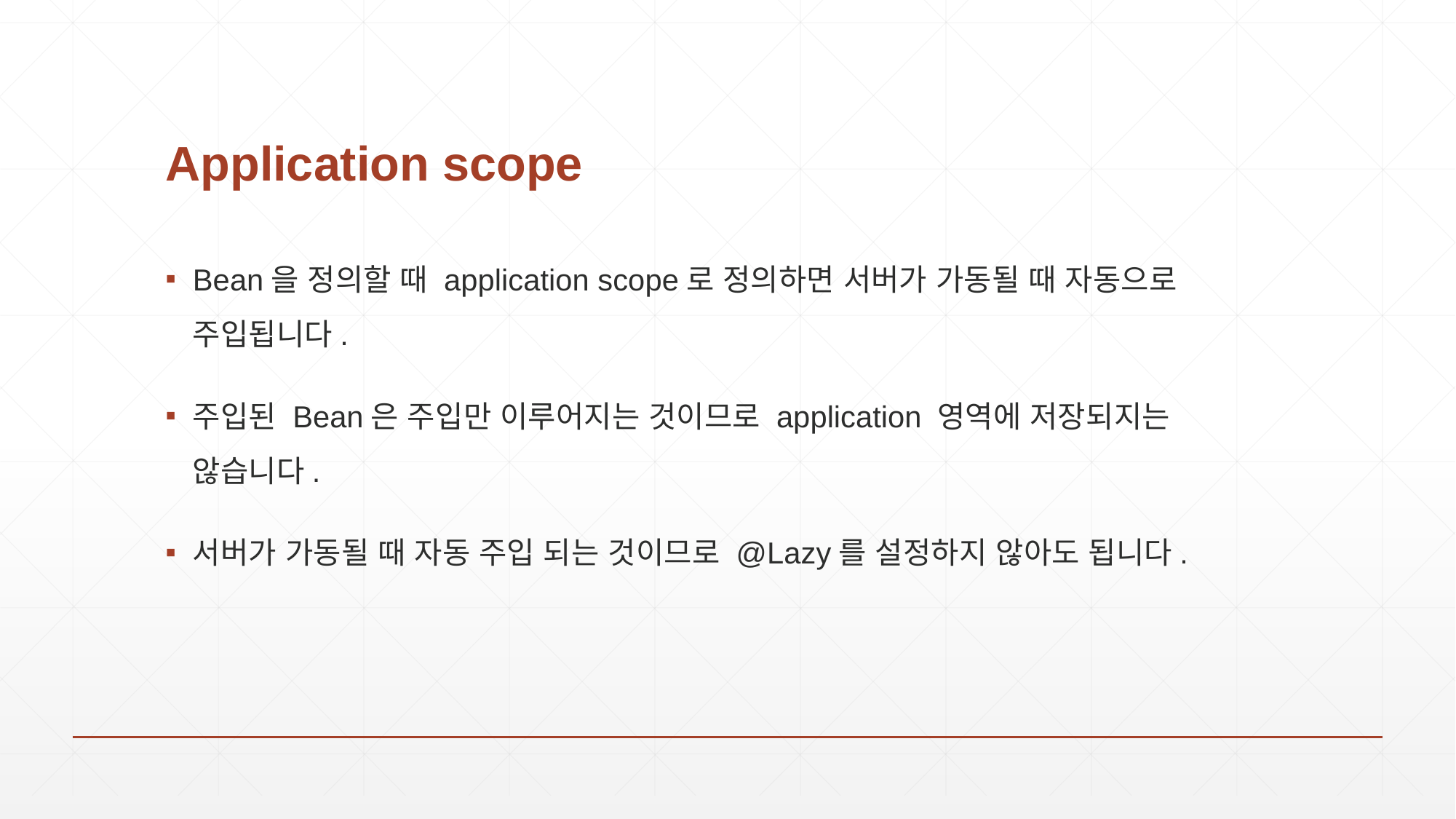

# Application scope
Bean을 정의할 때 application scope로 정의하면 서버가 가동될 때 자동으로 주입됩니다.
주입된 Bean은 주입만 이루어지는 것이므로 application 영역에 저장되지는 않습니다.
서버가 가동될 때 자동 주입 되는 것이므로 @Lazy를 설정하지 않아도 됩니다.